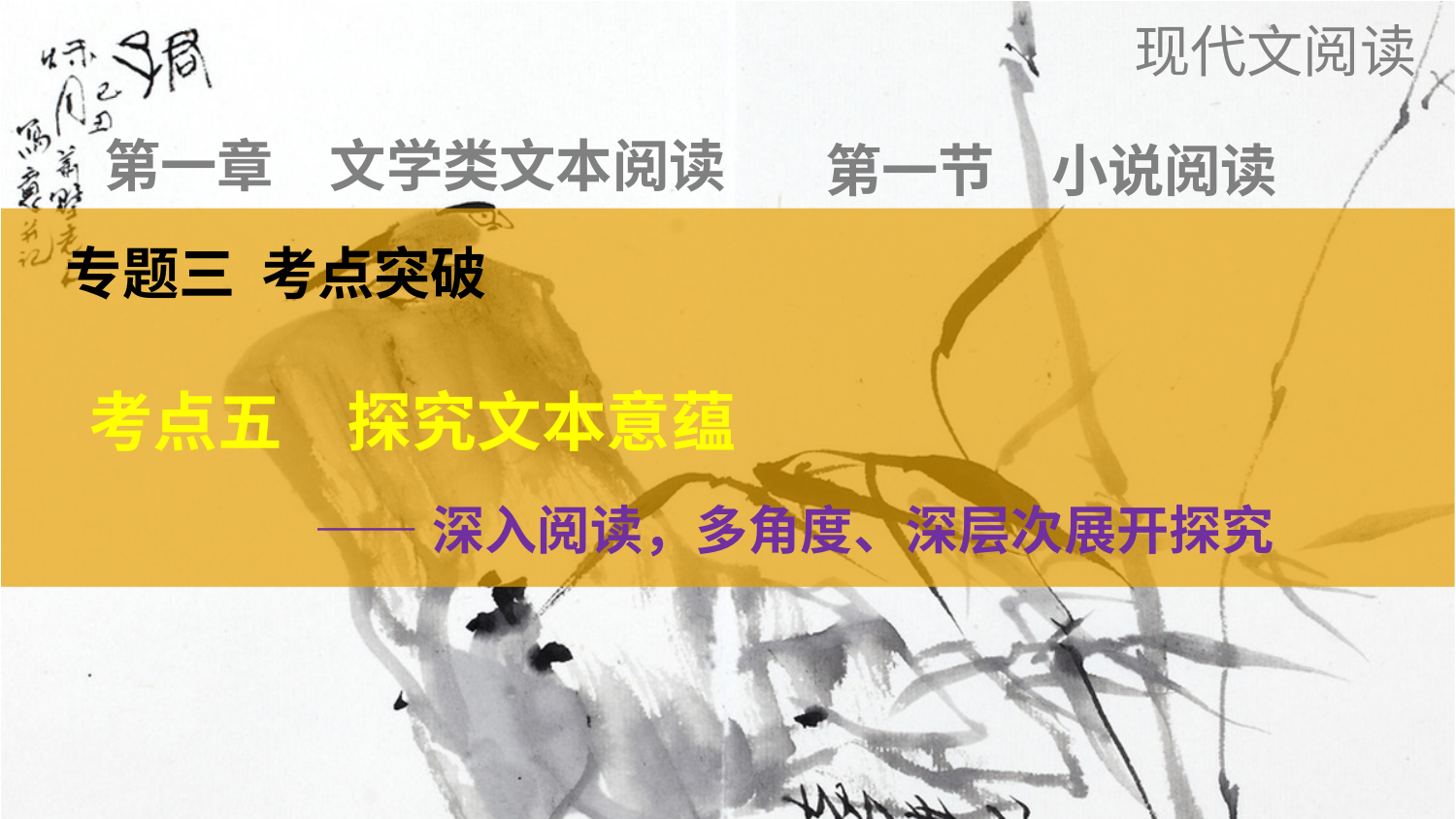

现代文阅读
第一节　小说阅读
第一章　文学类文本阅读
专题三  考点突破
考点五　探究文本意蕴
                   ——深入阅读，多角度、深层次展开探究